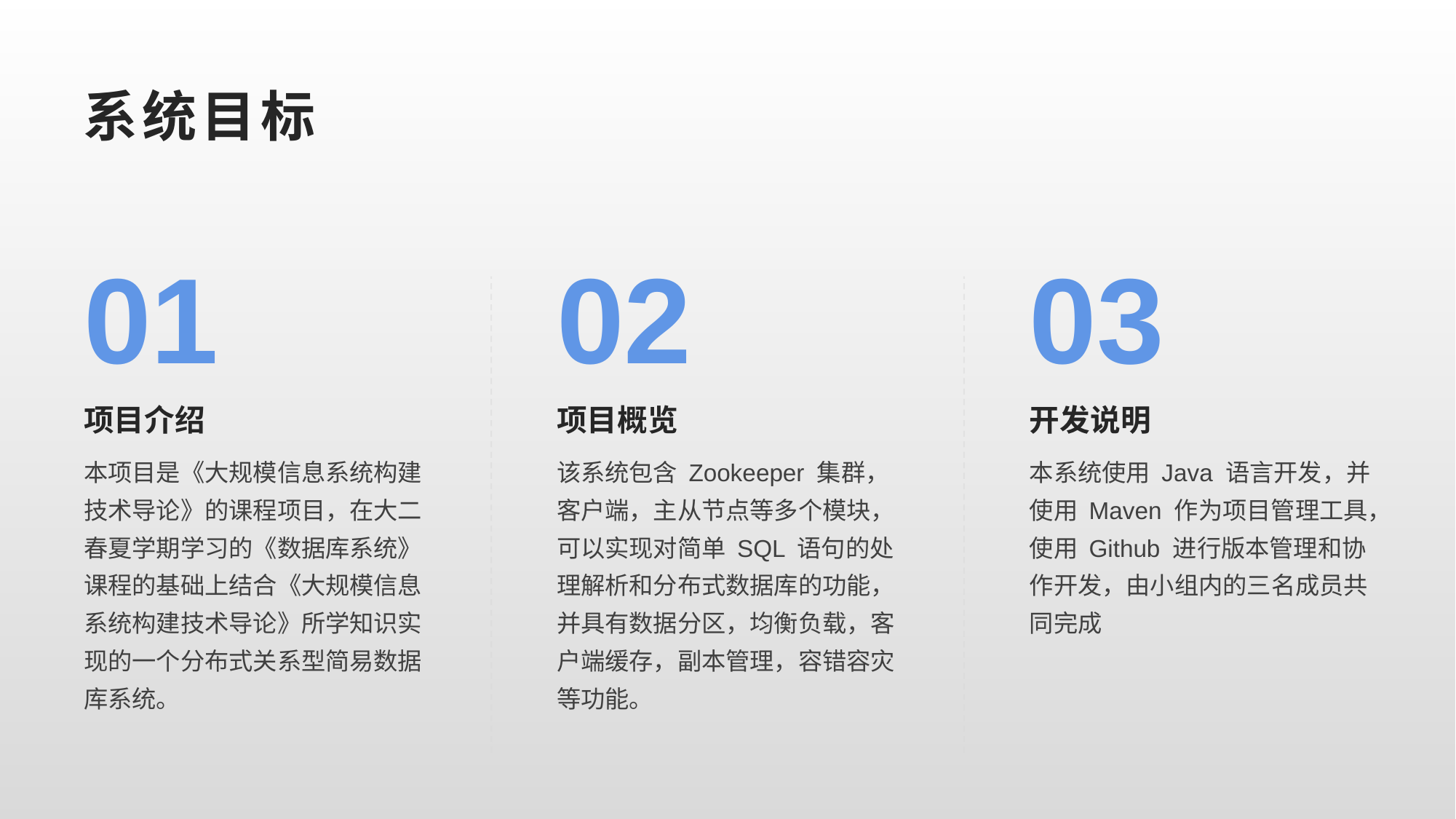

系统目标
01
02
03
项目介绍
项目概览
开发说明
本项目是《大规模信息系统构建技术导论》的课程项目，在大二春夏学期学习的《数据库系统》
课程的基础上结合《大规模信息系统构建技术导论》所学知识实现的一个分布式关系型简易数据库系统。
该系统包含 Zookeeper 集群，客户端，主从节点等多个模块，可以实现对简单 SQL 语句的处理解析和分布式数据库的功能，并具有数据分区，均衡负载，客户端缓存，副本管理，容错容灾等功能。
本系统使用 Java 语言开发，并使用 Maven 作为项目管理工具，使用 Github 进行版本管理和协作开发，由小组内的三名成员共同完成